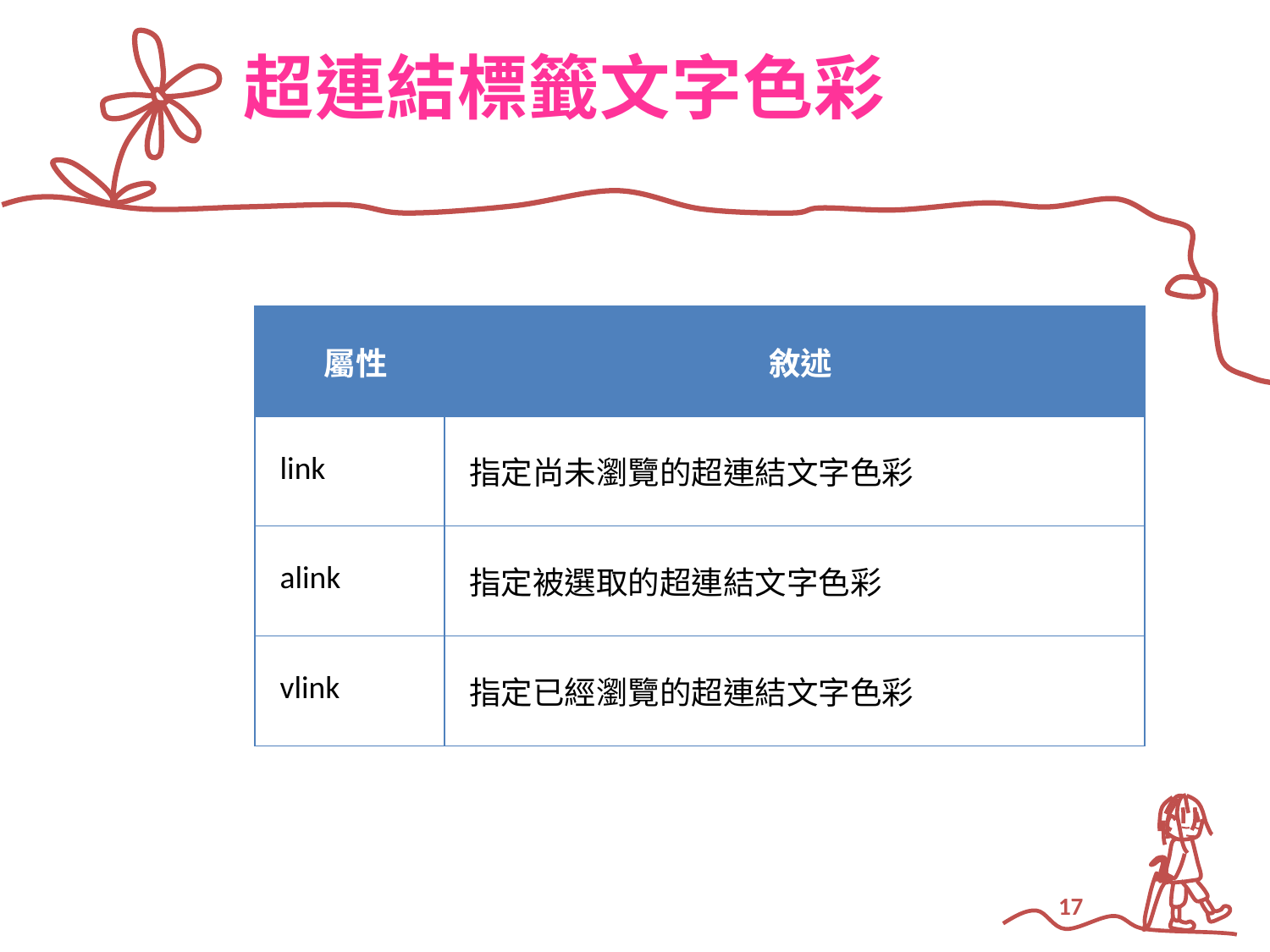

# 超連結標籤文字色彩

| 屬性 | 敘述 |
| --- | --- |
| link | 指定尚未瀏覽的超連結文字色彩 |
| alink | 指定被選取的超連結文字色彩 |
| vlink | 指定已經瀏覽的超連結文字色彩 |
17